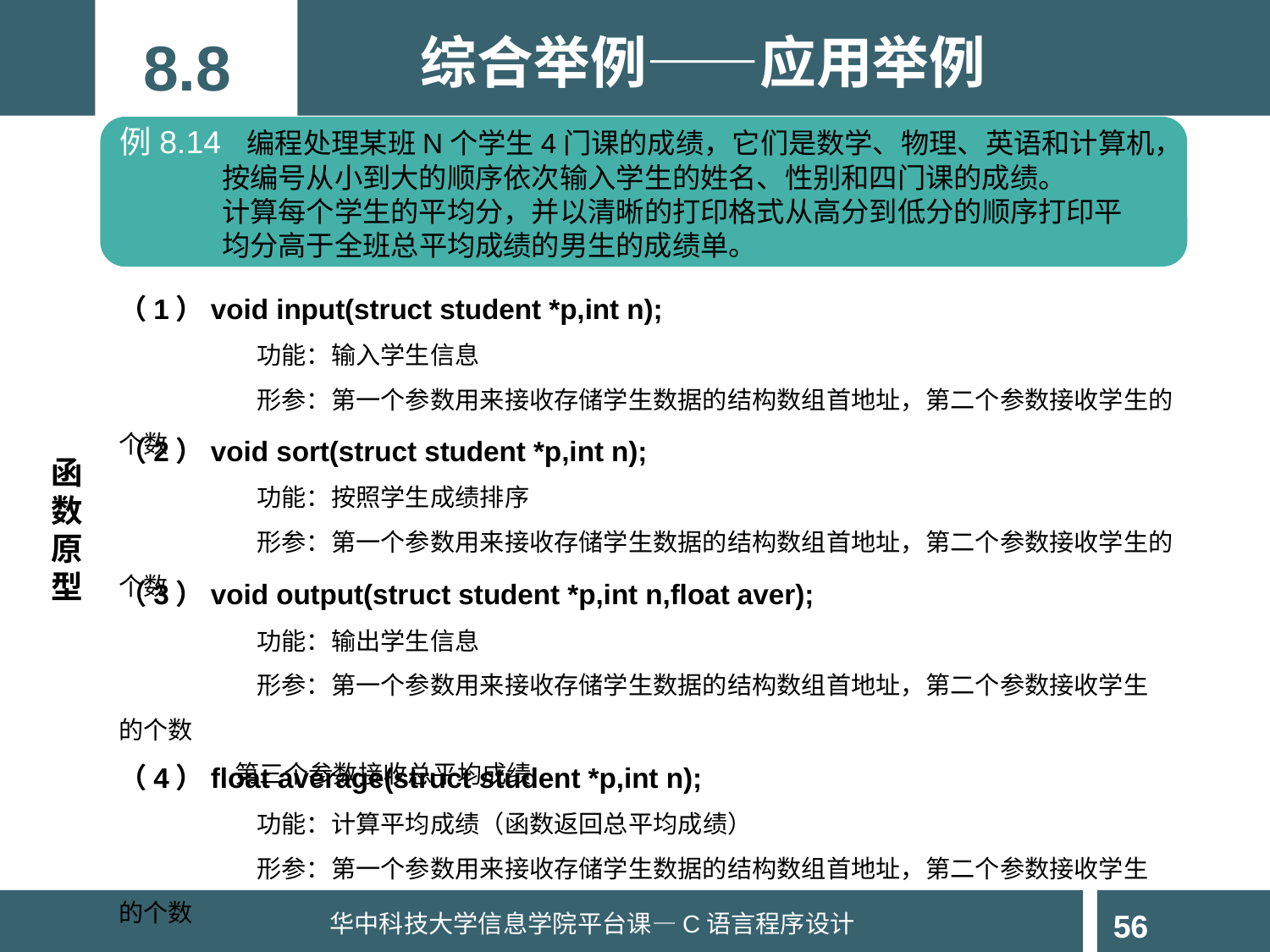

综合举例——应用举例
8.8
例8.14	编程处理某班N个学生4门课的成绩，它们是数学、物理、英语和计算机，
               按编号从小到大的顺序依次输入学生的姓名、性别和四门课的成绩。
               计算每个学生的平均分，并以清晰的打印格式从高分到低分的顺序打印平
               均分高于全班总平均成绩的男生的成绩单。
（1）void input(struct student *p,int n);
	 功能：输入学生信息
	 形参：第一个参数用来接收存储学生数据的结构数组首地址，第二个参数接收学生的个数
（2）void sort(struct student *p,int n);
	 功能：按照学生成绩排序
	 形参：第一个参数用来接收存储学生数据的结构数组首地址，第二个参数接收学生的个数
函数原型
（3）void output(struct student *p,int n,float aver);
	 功能：输出学生信息
	 形参：第一个参数用来接收存储学生数据的结构数组首地址，第二个参数接收学生的个数
                    第三个参数接收总平均成绩
（4）float average(struct student *p,int n);
	 功能：计算平均成绩（函数返回总平均成绩）
	 形参：第一个参数用来接收存储学生数据的结构数组首地址，第二个参数接收学生的个数